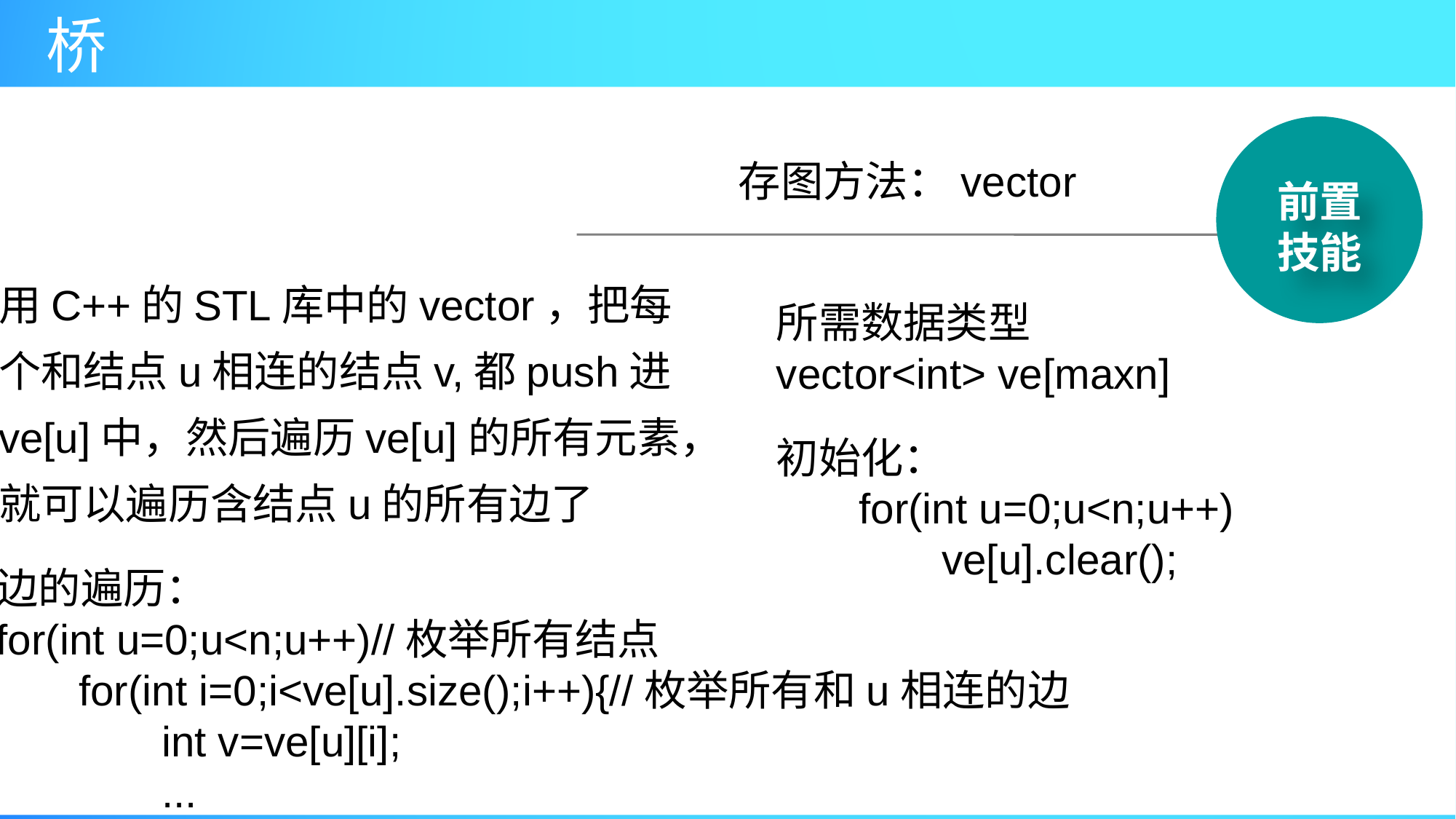

前置
技能
存图方法：vector
用C++的STL库中的vector，把每个和结点u相连的结点v,都push进ve[u]中，然后遍历ve[u]的所有元素，就可以遍历含结点u的所有边了
所需数据类型
vector<int> ve[maxn]
初始化：
       for(int u=0;u<n;u++)
              ve[u].clear();
边的遍历：
for(int u=0;u<n;u++)//枚举所有结点
       for(int i=0;i<ve[u].size();i++){//枚举所有和u相连的边
              int v=ve[u][i];
              ...